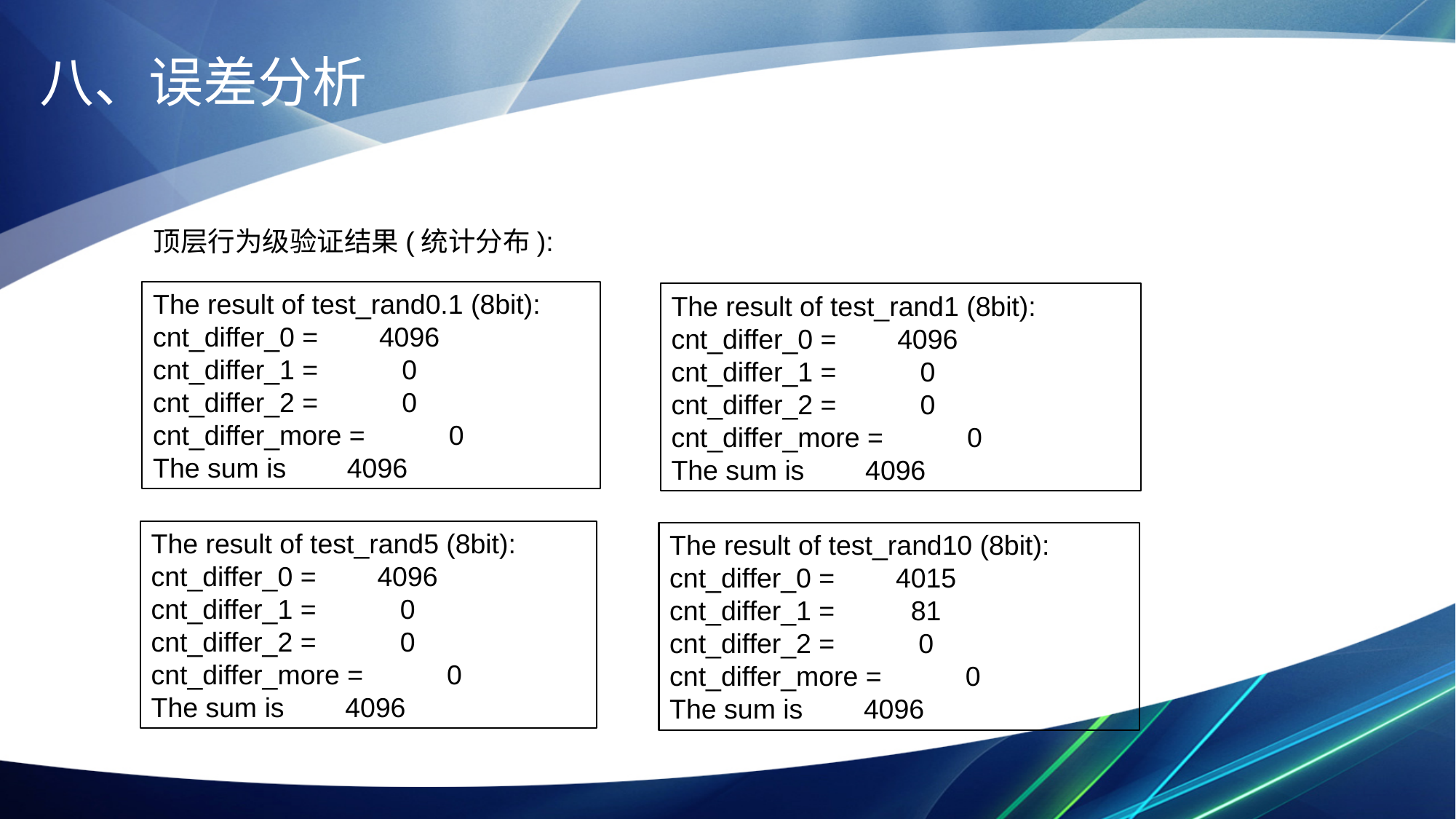

八、误差分析
顶层行为级验证结果(统计分布):
The result of test_rand0.1 (8bit):
cnt_differ_0 =        4096
cnt_differ_1 =           0
cnt_differ_2 =           0
cnt_differ_more =           0
The sum is        4096
The result of test_rand1 (8bit):
cnt_differ_0 =        4096
cnt_differ_1 =           0
cnt_differ_2 =           0
cnt_differ_more =           0
The sum is        4096
The result of test_rand5 (8bit):
cnt_differ_0 =        4096
cnt_differ_1 =           0
cnt_differ_2 =           0
cnt_differ_more =           0
The sum is        4096
The result of test_rand10 (8bit):
cnt_differ_0 =        4015
cnt_differ_1 =          81
cnt_differ_2 =           0
cnt_differ_more =           0
The sum is        4096